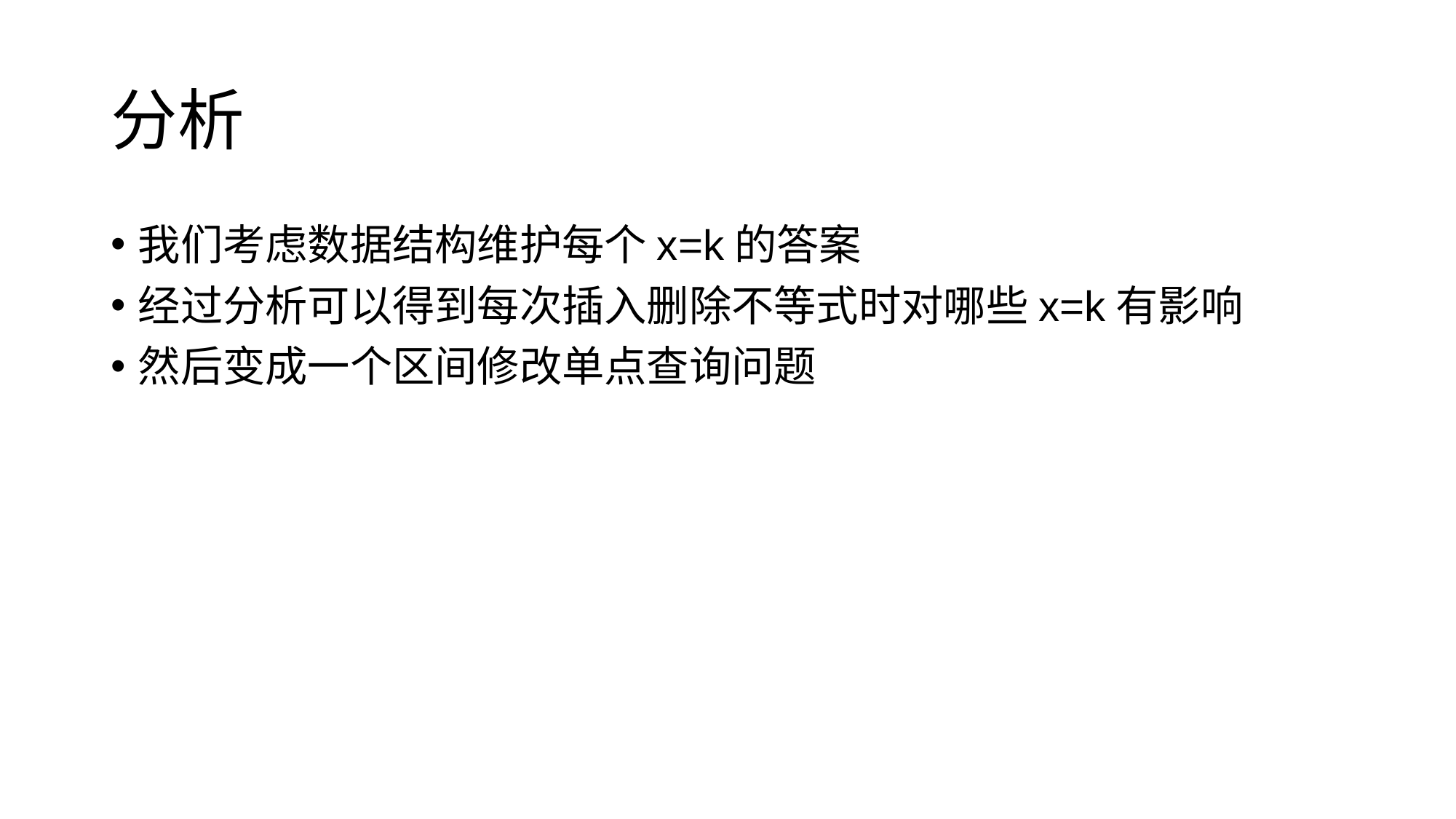

# 分析
我们考虑数据结构维护每个x=k的答案
经过分析可以得到每次插入删除不等式时对哪些x=k有影响
然后变成一个区间修改单点查询问题